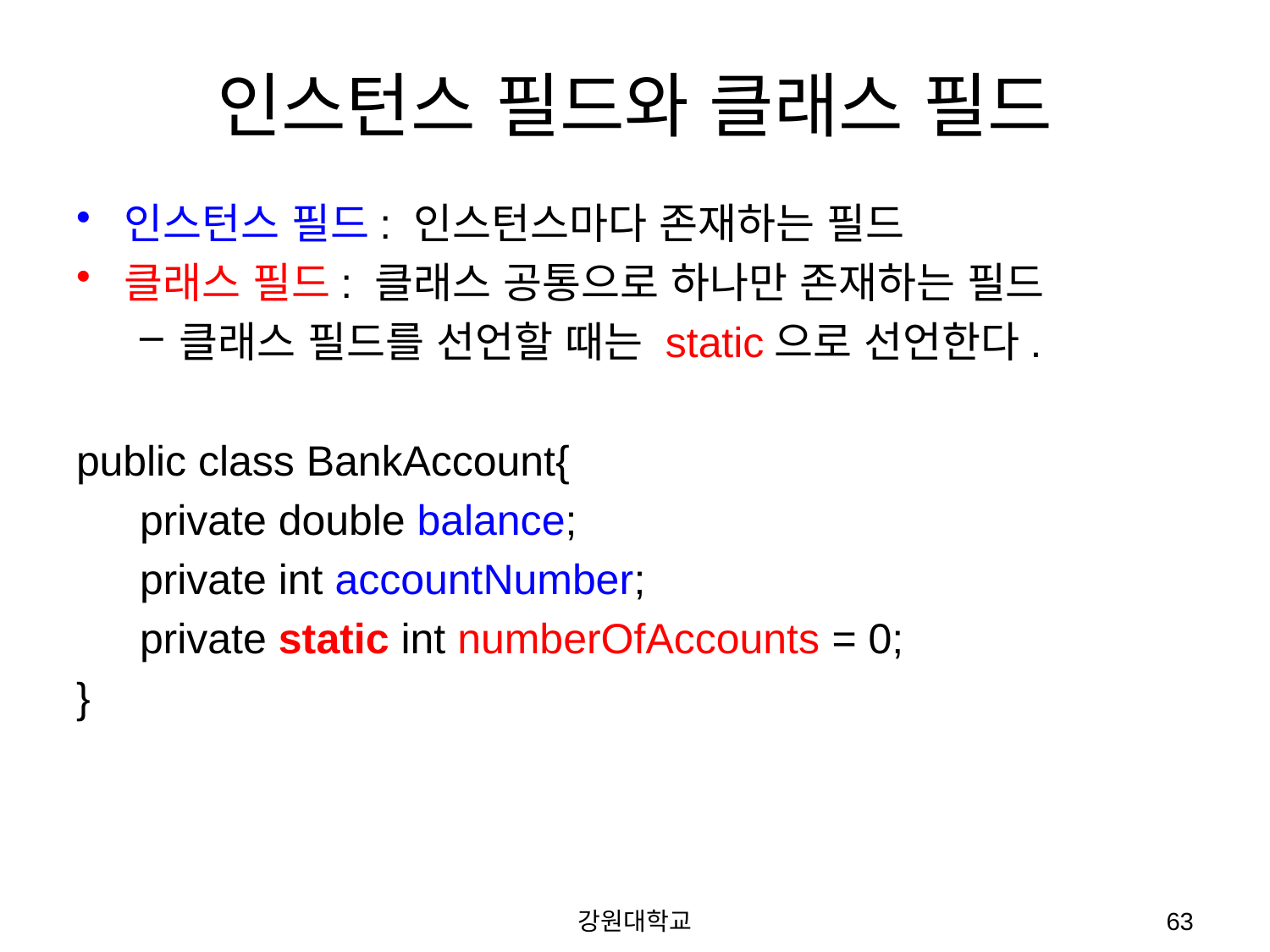

# 인스턴스 필드와 클래스 필드
인스턴스 필드: 인스턴스마다 존재하는 필드
클래스 필드: 클래스 공통으로 하나만 존재하는 필드
클래스 필드를 선언할 때는 static으로 선언한다.

public class BankAccount{
private double balance;
private int accountNumber;
private static int numberOfAccounts = 0;
}

강원대학교
63